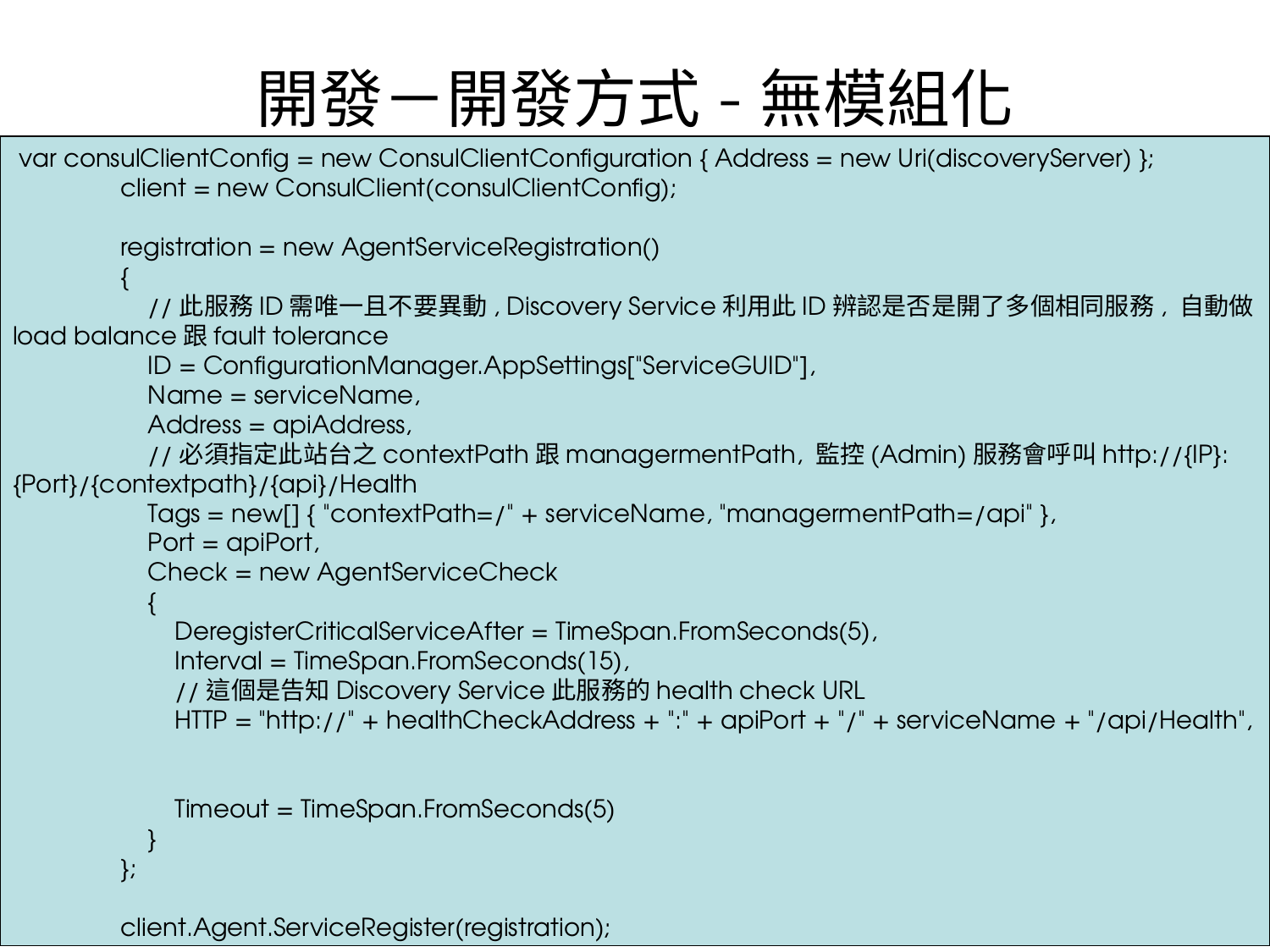

# 開發－開發方式-無模組化
 var consulClientConfig = new ConsulClientConfiguration { Address = new Uri(discoveryServer) };
                client = new ConsulClient(consulClientConfig);

                registration = new AgentServiceRegistration()
                {
                    //此服務ID需唯一且不要異動, Discovery Service利用此ID辨認是否是開了多個相同服務, 自動做load balance跟fault tolerance
                    ID = ConfigurationManager.AppSettings["ServiceGUID"],
                    Name = serviceName,
                    Address = apiAddress,
                    //必須指定此站台之contextPath跟managermentPath, 監控(Admin)服務會呼叫http://{IP}:{Port}/{contextpath}/{api}/Health
                    Tags = new[] { "contextPath=/" + serviceName, "managermentPath=/api" },
                    Port = apiPort,
                    Check = new AgentServiceCheck
                    {
                        DeregisterCriticalServiceAfter = TimeSpan.FromSeconds(5),
                        Interval = TimeSpan.FromSeconds(15),
                        //這個是告知Discovery Service此服務的health check URL
                        HTTP = "http://" + healthCheckAddress + ":" + apiPort + "/" + serviceName + "/api/Health",

                        Timeout = TimeSpan.FromSeconds(5)
                    }
                };

                client.Agent.ServiceRegister(registration);
39